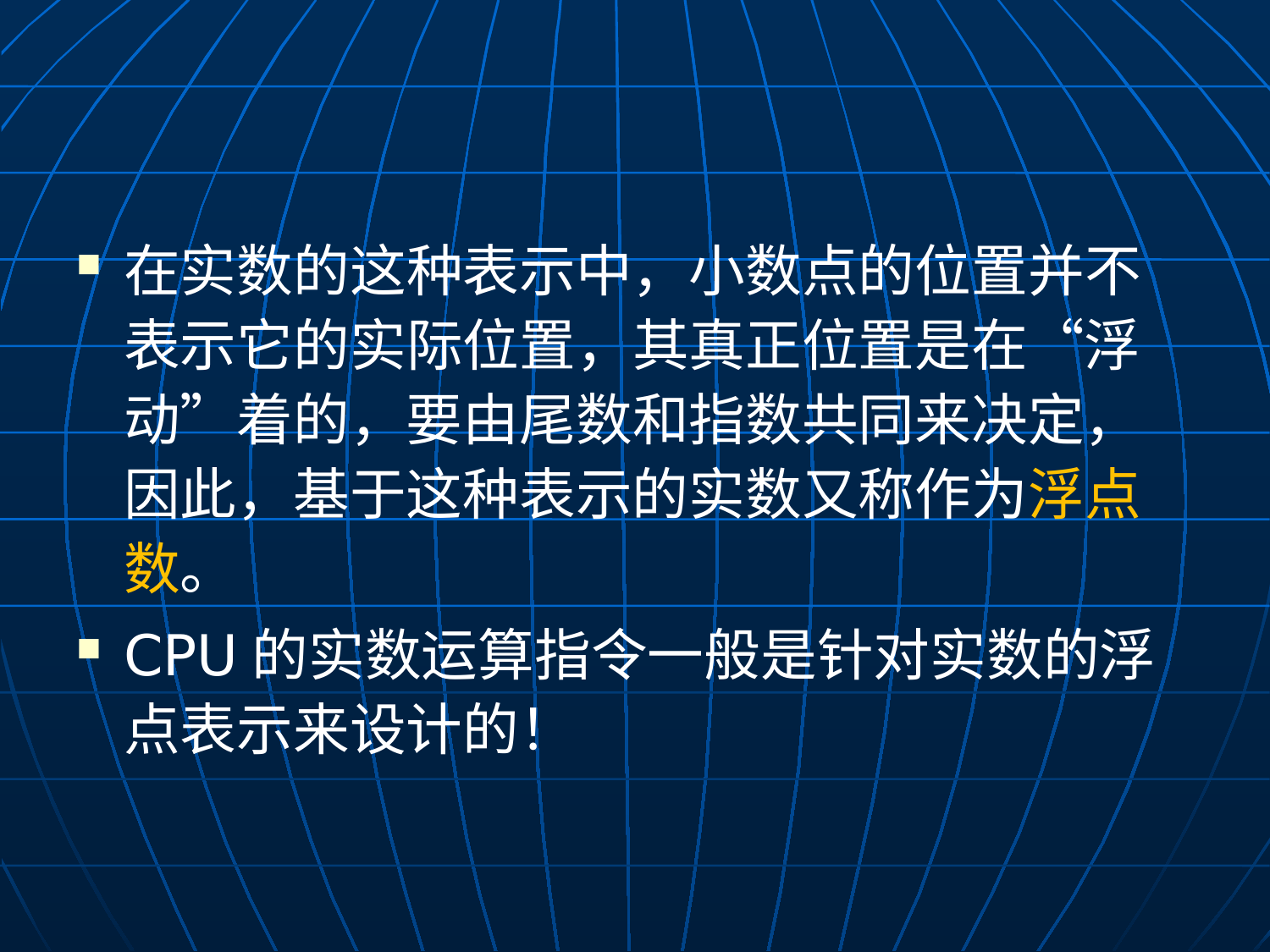

#
在实数的这种表示中，小数点的位置并不表示它的实际位置，其真正位置是在“浮动”着的，要由尾数和指数共同来决定，因此，基于这种表示的实数又称作为浮点数。
CPU的实数运算指令一般是针对实数的浮点表示来设计的！